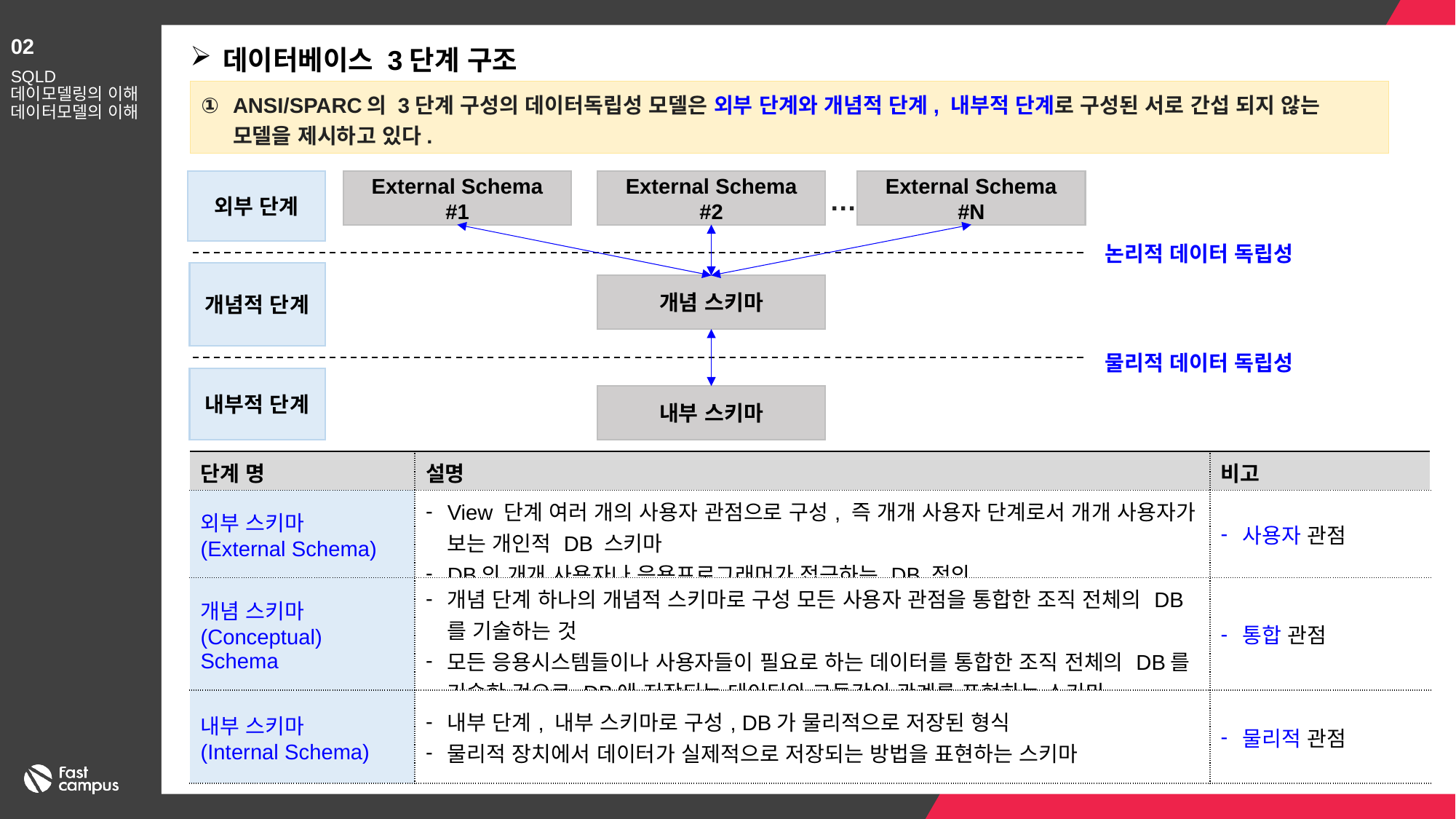

02
데이터베이스 3단계 구조
SQLD
데이모델링의 이해
데이터모델의 이해

ANSI/SPARC의 3단계 구성의 데이터독립성 모델은 외부 단계와 개념적 단계, 내부적 단계로 구성된 서로 간섭 되지 않는 모델을 제시하고 있다.
외부 단계
External Schema
#1
External Schema
#2
External Schema
#N
…
논리적 데이터 독립성
개념적 단계
개념 스키마
물리적 데이터 독립성
내부적 단계
내부 스키마
| 단계 명 | 설명 | 비고 |
| --- | --- | --- |
| 외부 스키마 (External Schema) | View 단계 여러 개의 사용자 관점으로 구성, 즉 개개 사용자 단계로서 개개 사용자가 보는 개인적 DB 스키마 DB의 개개 사용자나 응용프로그래머가 접근하는 DB 정의 | 사용자 관점 |
| 개념 스키마 (Conceptual) Schema | 개념 단계 하나의 개념적 스키마로 구성 모든 사용자 관점을 통합한 조직 전체의 DB를 기술하는 것 모든 응용시스템들이나 사용자들이 필요로 하는 데이터를 통합한 조직 전체의 DB를 기술한 것으로 DB에 저장되는 데이터와 그들간의 관계를 표현하는 스키마 | 통합 관점 |
| 내부 스키마 (Internal Schema) | 내부 단계, 내부 스키마로 구성, DB가 물리적으로 저장된 형식 물리적 장치에서 데이터가 실제적으로 저장되는 방법을 표현하는 스키마 | 물리적 관점 |